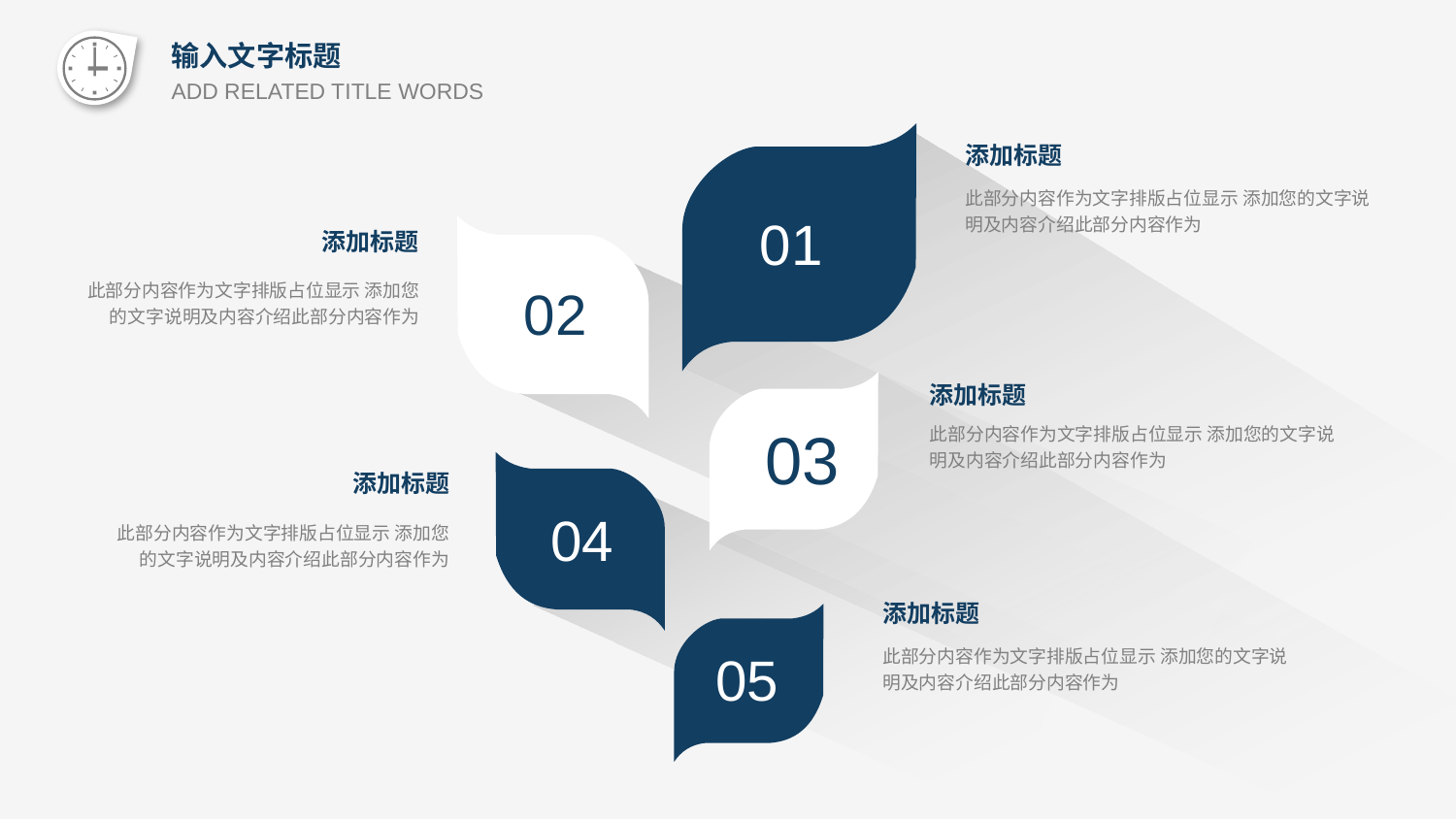

添加标题
此部分内容作为文字排版占位显示 添加您的文字说明及内容介绍此部分内容作为
01

添加标题

此部分内容作为文字排版占位显示 添加您的文字说明及内容介绍此部分内容作为
02

添加标题

03
此部分内容作为文字排版占位显示 添加您的文字说明及内容介绍此部分内容作为

添加标题

04
此部分内容作为文字排版占位显示 添加您的文字说明及内容介绍此部分内容作为

添加标题

此部分内容作为文字排版占位显示 添加您的文字说明及内容介绍此部分内容作为
05